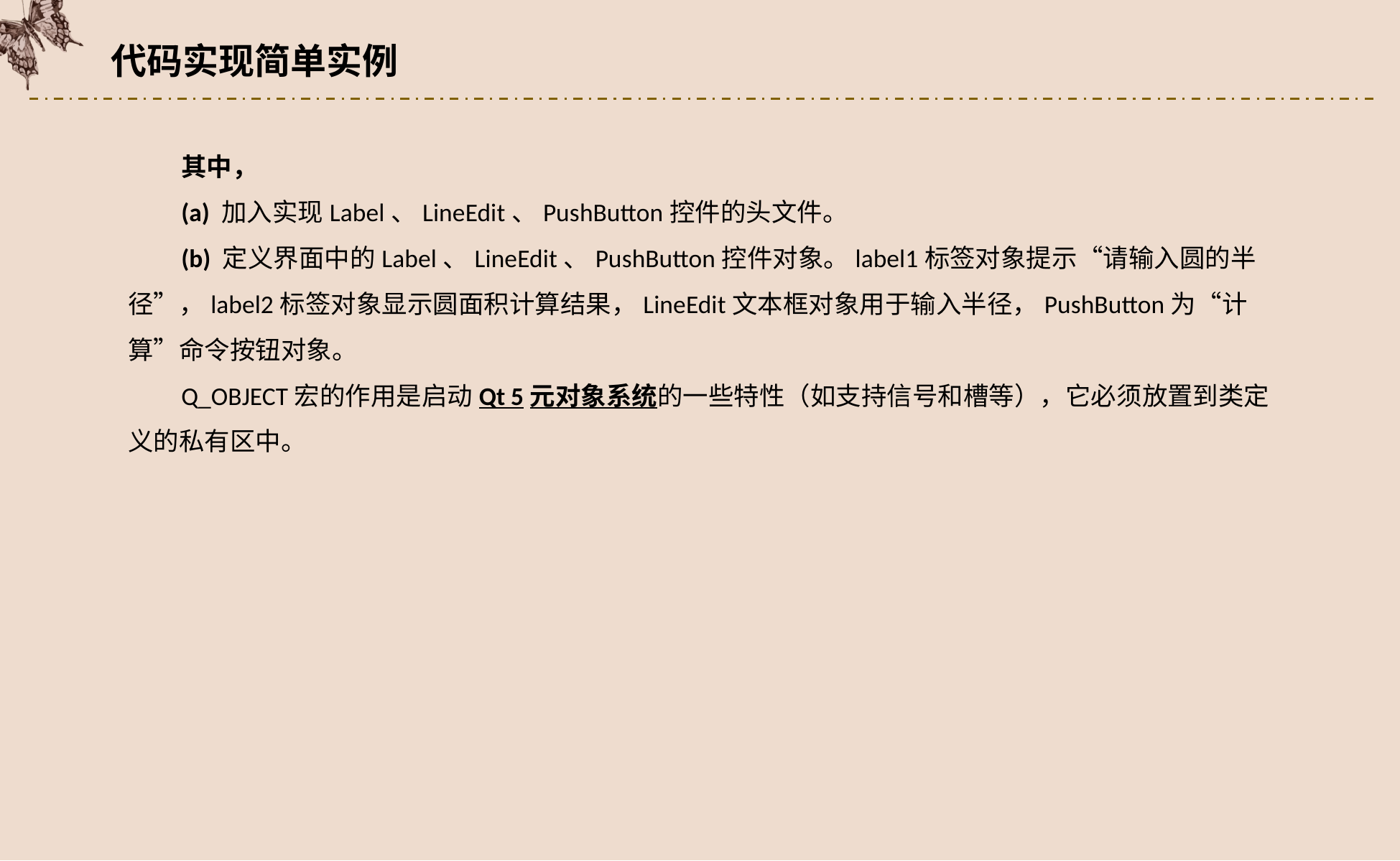

代码实现简单实例
其中，
(a) 加入实现Label、LineEdit、PushButton控件的头文件。
(b) 定义界面中的Label、LineEdit、PushButton控件对象。label1标签对象提示“请输入圆的半径”，label2标签对象显示圆面积计算结果，LineEdit文本框对象用于输入半径，PushButton为“计算”命令按钮对象。
Q_OBJECT宏的作用是启动Qt 5元对象系统的一些特性（如支持信号和槽等），它必须放置到类定义的私有区中。